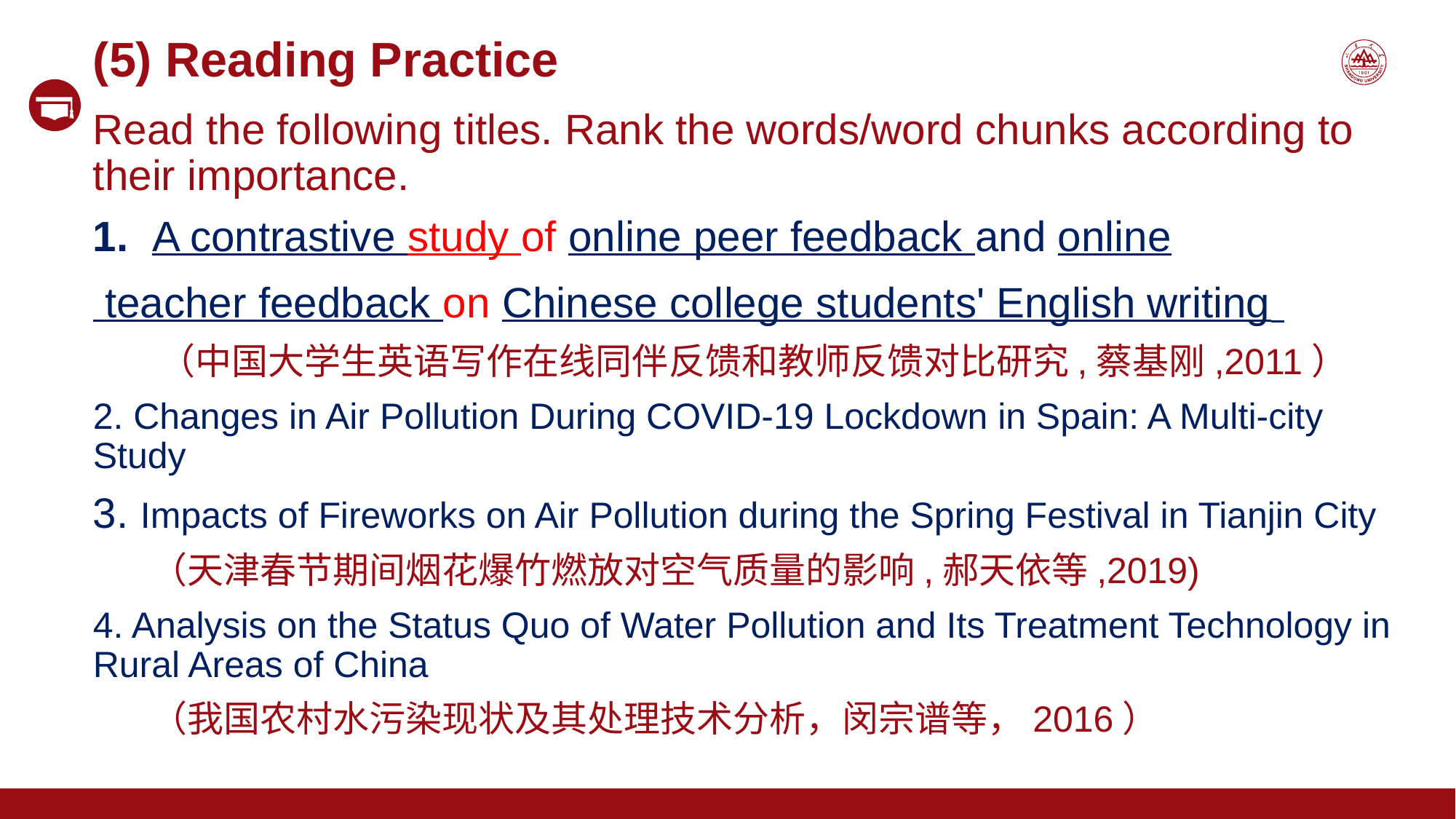

(5) Reading Practice
Read the following titles. Rank the words/word chunks according to their importance.
1.  A contrastive study of online peer feedback and online
 teacher feedback on Chinese college students' English writing
       （中国大学生英语写作在线同伴反馈和教师反馈对比研究,蔡基刚,2011）
2. Changes in Air Pollution During COVID-19 Lockdown in Spain: A Multi-city Study
3. Impacts of Fireworks on Air Pollution during the Spring Festival in Tianjin City
      （天津春节期间烟花爆竹燃放对空气质量的影响,郝天依等,2019)
4. Analysis on the Status Quo of Water Pollution and Its Treatment Technology in Rural Areas of China
      （我国农村水污染现状及其处理技术分析，闵宗谱等，2016）